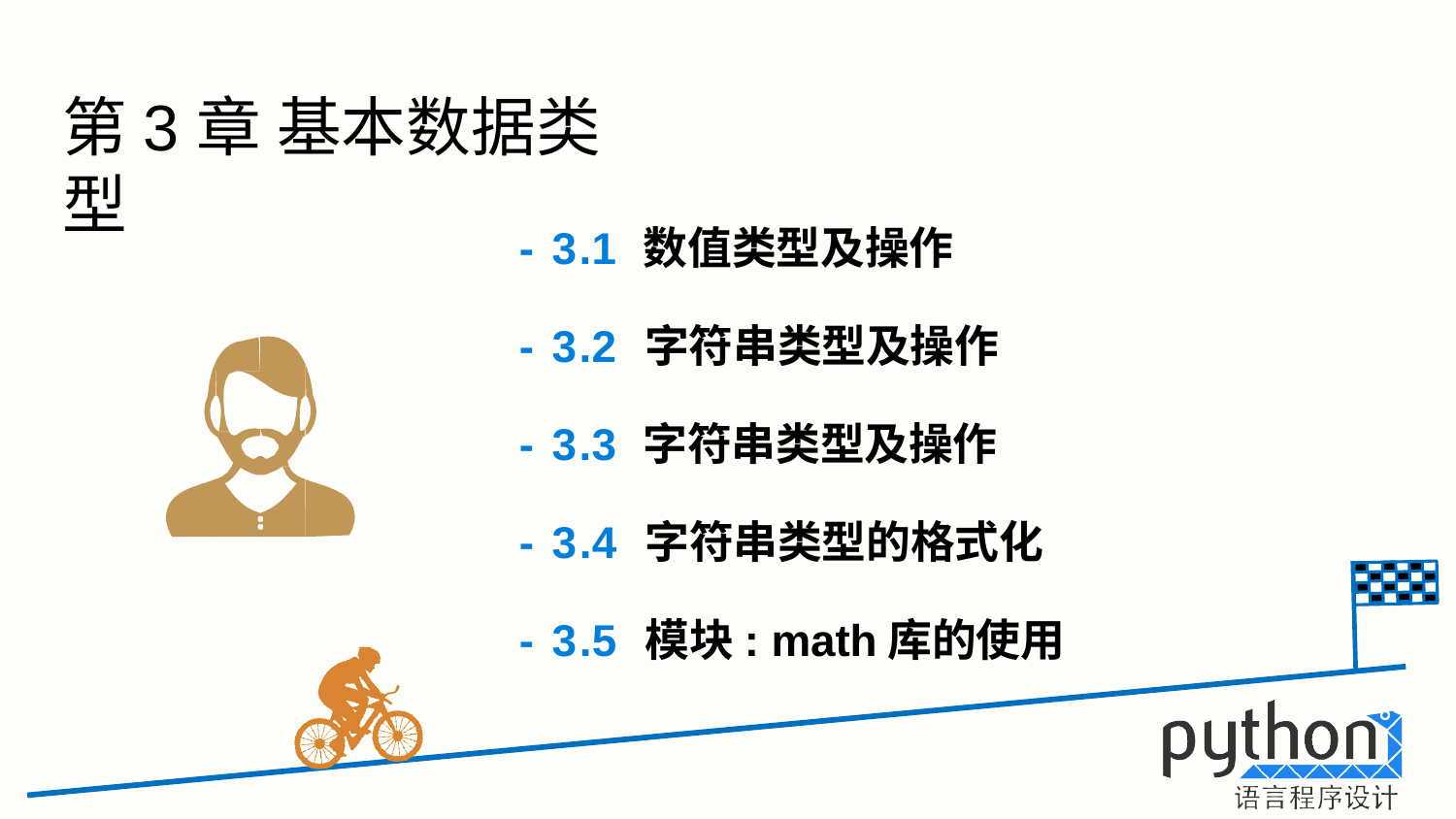

# 第3章 基本数据类型
- 3.1 数值类型及操作

- 3.2 字符串类型及操作

- 3.3 字符串类型及操作

- 3.4 字符串类型的格式化

- 3.5 模块: math库的使用